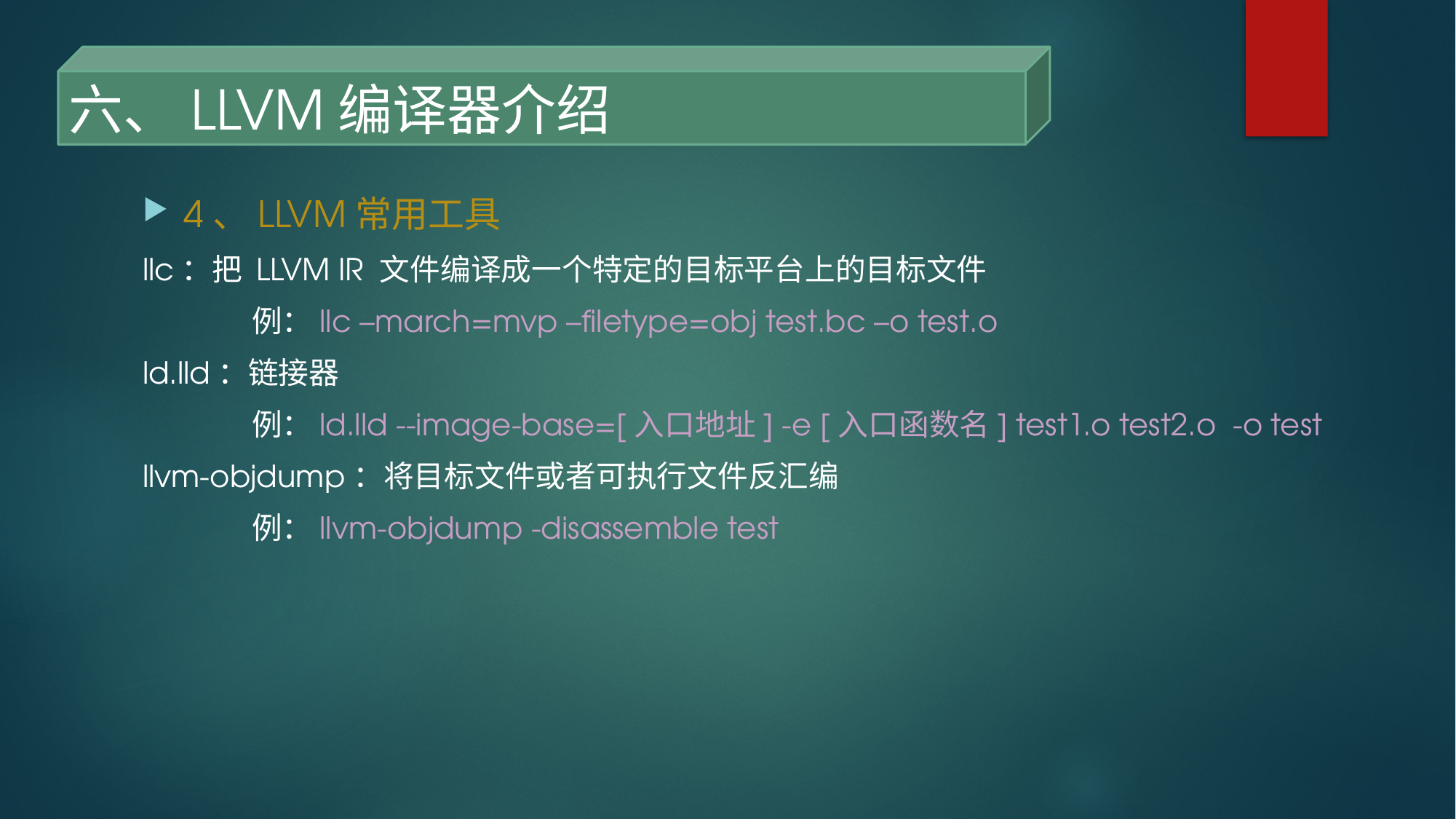

六、LLVM编译器介绍
4、LLVM常用工具
llc：把 LLVM IR 文件编译成一个特定的目标平台上的目标文件
	例：llc –march=mvp –filetype=obj test.bc –o test.o
ld.lld：链接器
	例：ld.lld --image-base=[入口地址] -e [入口函数名] test1.o test2.o  -o test
llvm-objdump：将目标文件或者可执行文件反汇编
	例：llvm-objdump -disassemble test